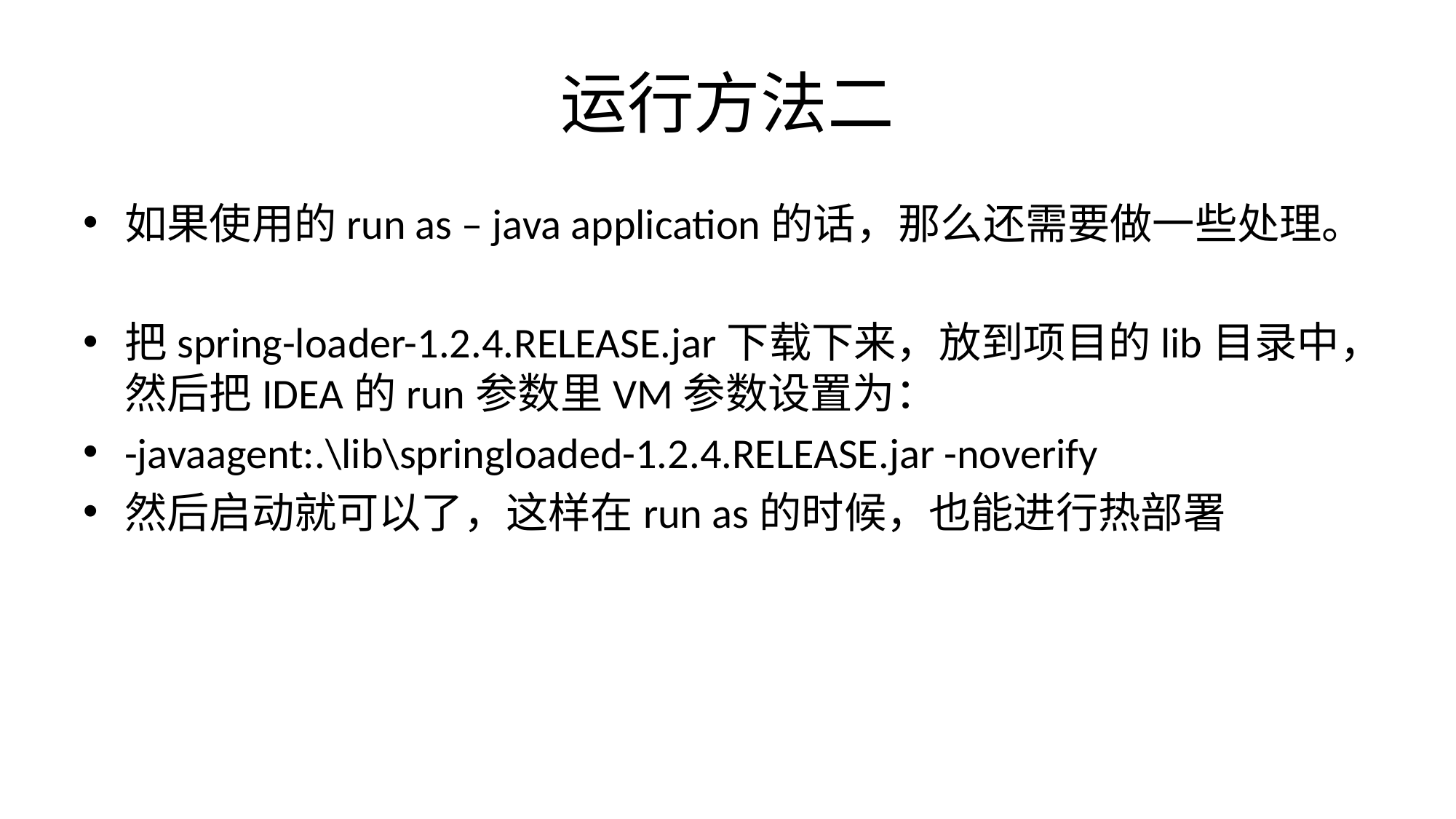

# 运行方法二
如果使用的run as – java application的话，那么还需要做一些处理。

把spring-loader-1.2.4.RELEASE.jar下载下来，放到项目的lib目录中，然后把IDEA的run参数里VM参数设置为：
-javaagent:.\lib\springloaded-1.2.4.RELEASE.jar -noverify
然后启动就可以了，这样在run as的时候，也能进行热部署